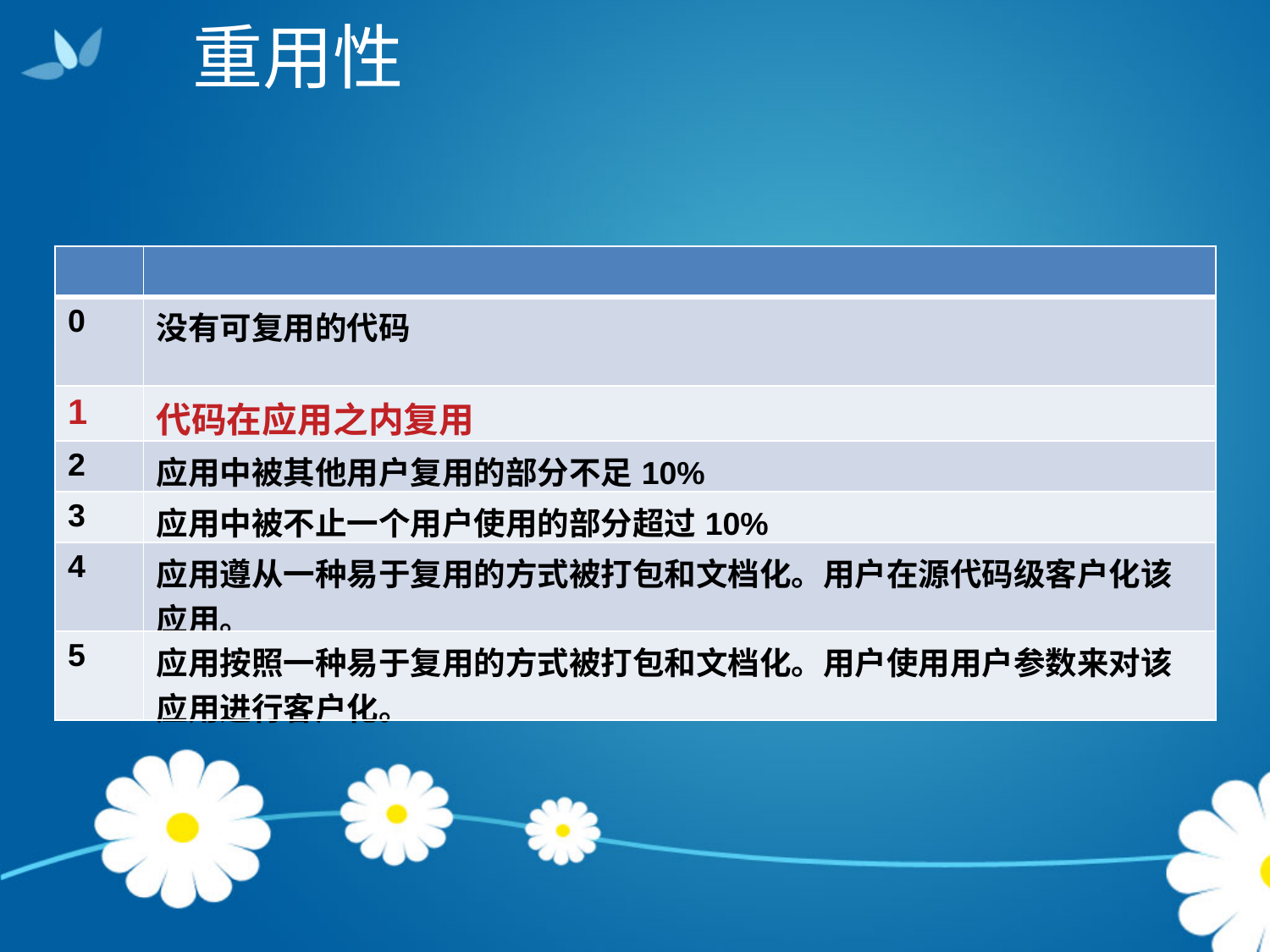

重用性

|  |  |
| --- | --- |
| 0 | 没有可复用的代码 |
| 1 | 代码在应用之内复用 |
| 2 | 应用中被其他用户复用的部分不足10% |
| 3 | 应用中被不止一个用户使用的部分超过10% |
| 4 | 应用遵从一种易于复用的方式被打包和文档化。用户在源代码级客户化该应用。 |
| 5 | 应用按照一种易于复用的方式被打包和文档化。用户使用用户参数来对该应用进行客户化。 |